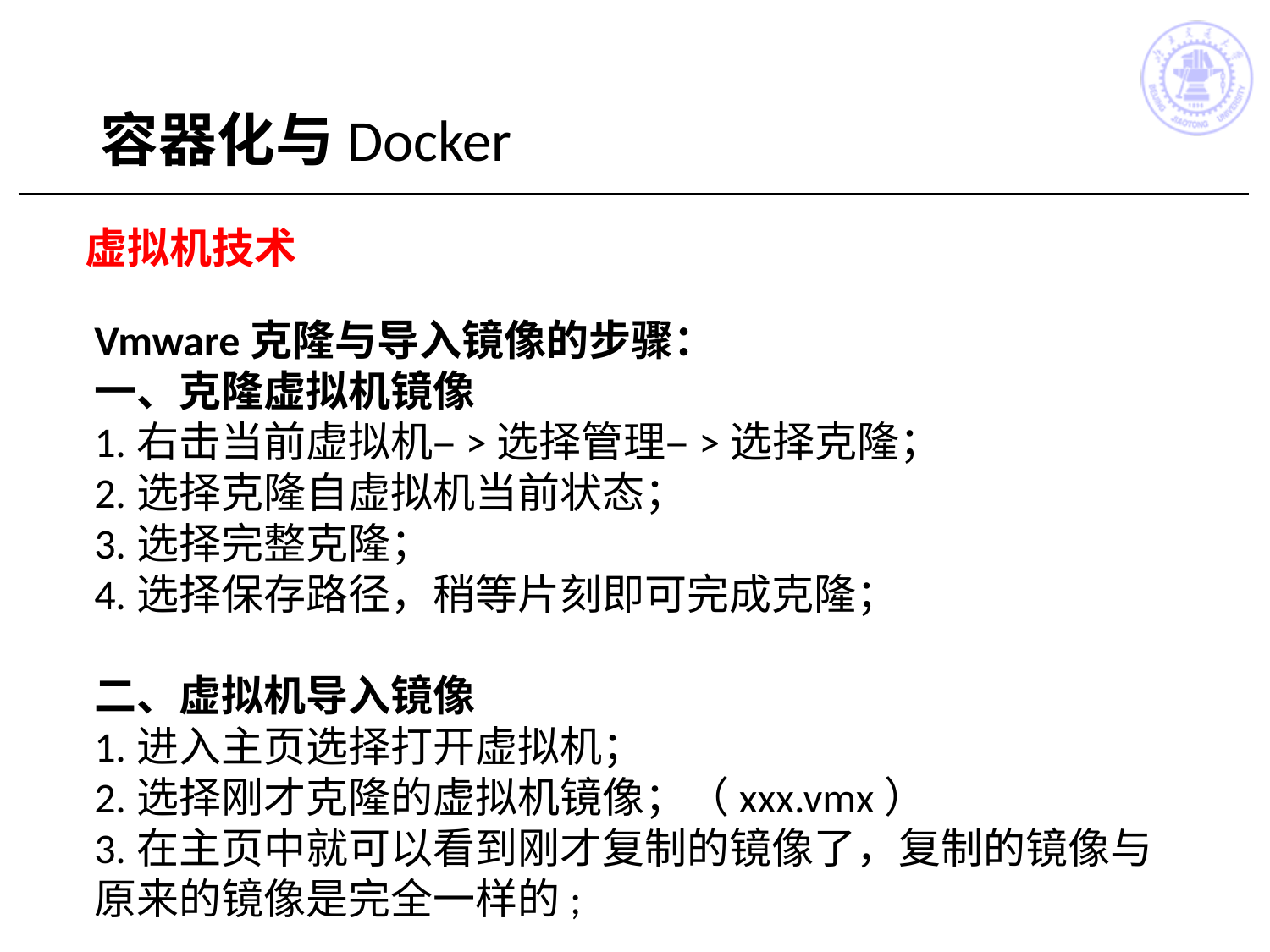

# 容器化与Docker
虚拟机技术
Vmware克隆与导入镜像的步骤：
一、克隆虚拟机镜像
1.右击当前虚拟机–>选择管理–>选择克隆；
2.选择克隆自虚拟机当前状态；
3.选择完整克隆；
4.选择保存路径，稍等片刻即可完成克隆；

二、虚拟机导入镜像
1.进入主页选择打开虚拟机；
2.选择刚才克隆的虚拟机镜像；（xxx.vmx）
3.在主页中就可以看到刚才复制的镜像了，复制的镜像与原来的镜像是完全一样的;